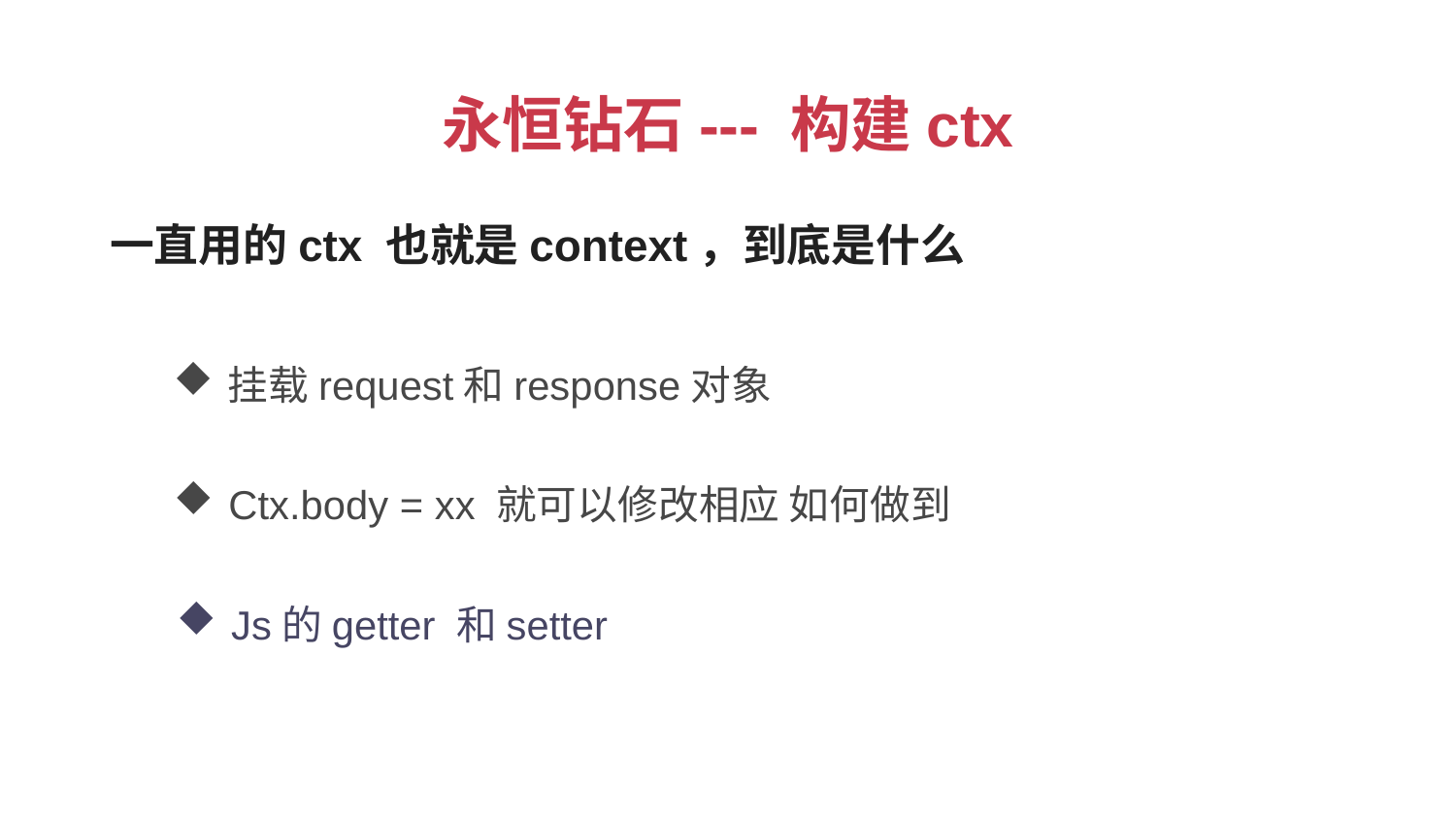

永恒钻石--- 构建ctx
 一直用的ctx 也就是context，到底是什么
挂载request和response对象
Ctx.body = xx 就可以修改相应 如何做到
Js的getter 和setter